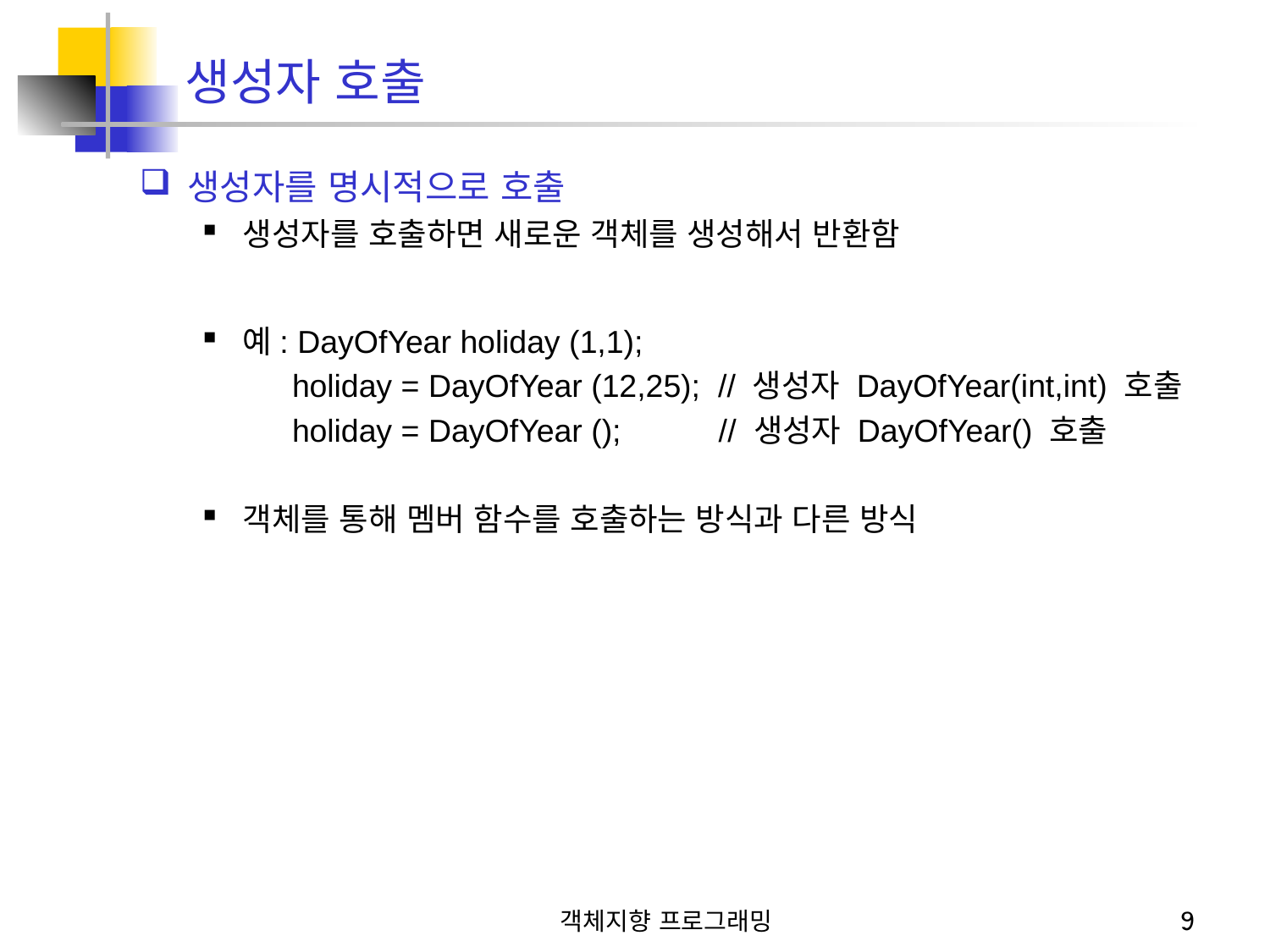

생성자 호출
생성자를 명시적으로 호출
생성자를 호출하면 새로운 객체를 생성해서 반환함

예: DayOfYear holiday (1,1);
          holiday = DayOfYear (12,25);  // 생성자 DayOfYear(int,int) 호출
          holiday = DayOfYear ();           // 생성자 DayOfYear() 호출

객체를 통해 멤버 함수를 호출하는 방식과 다른 방식
객체지향 프로그래밍
9